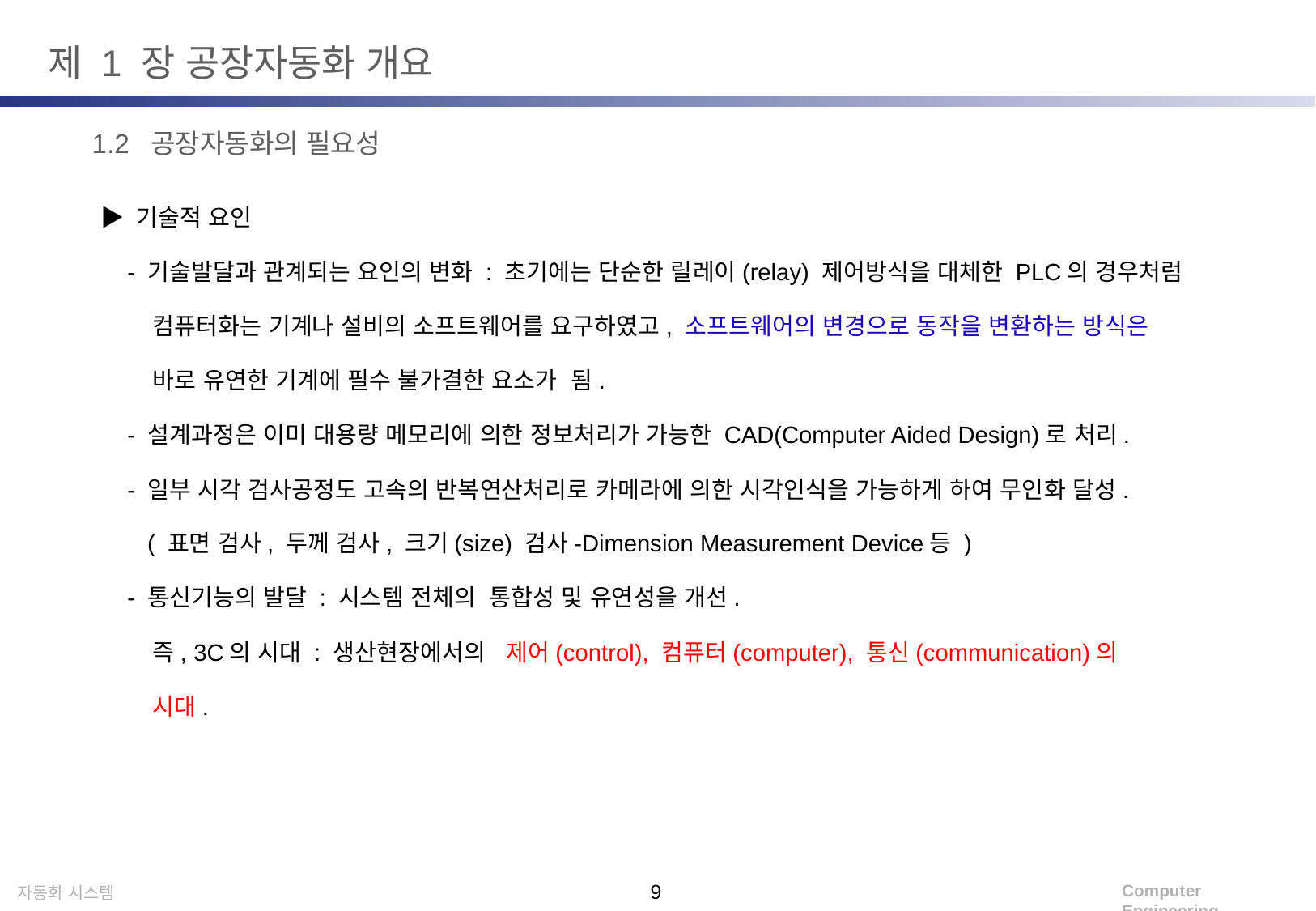

제 1 장 공장자동화 개요
1.2  공장자동화의 필요성
▶ 기술적 요인
    - 기술발달과 관계되는 요인의 변화 : 초기에는 단순한 릴레이(relay) 제어방식을 대체한 PLC의 경우처럼
       컴퓨터화는 기계나 설비의 소프트웨어를 요구하였고, 소프트웨어의 변경으로 동작을 변환하는 방식은
       바로 유연한 기계에 필수 불가결한 요소가  됨.
    - 설계과정은 이미 대용량 메모리에 의한 정보처리가 가능한 CAD(Computer Aided Design)로 처리.
    - 일부 시각 검사공정도 고속의 반복연산처리로 카메라에 의한 시각인식을 가능하게 하여 무인화 달성.
       ( 표면 검사, 두께 검사, 크기(size) 검사-Dimension Measurement Device등 )
    - 통신기능의 발달 : 시스템 전체의  통합성 및 유연성을 개선.
       즉, 3C의 시대 : 생산현장에서의   제어(control), 컴퓨터(computer), 통신(communication)의
       시대.